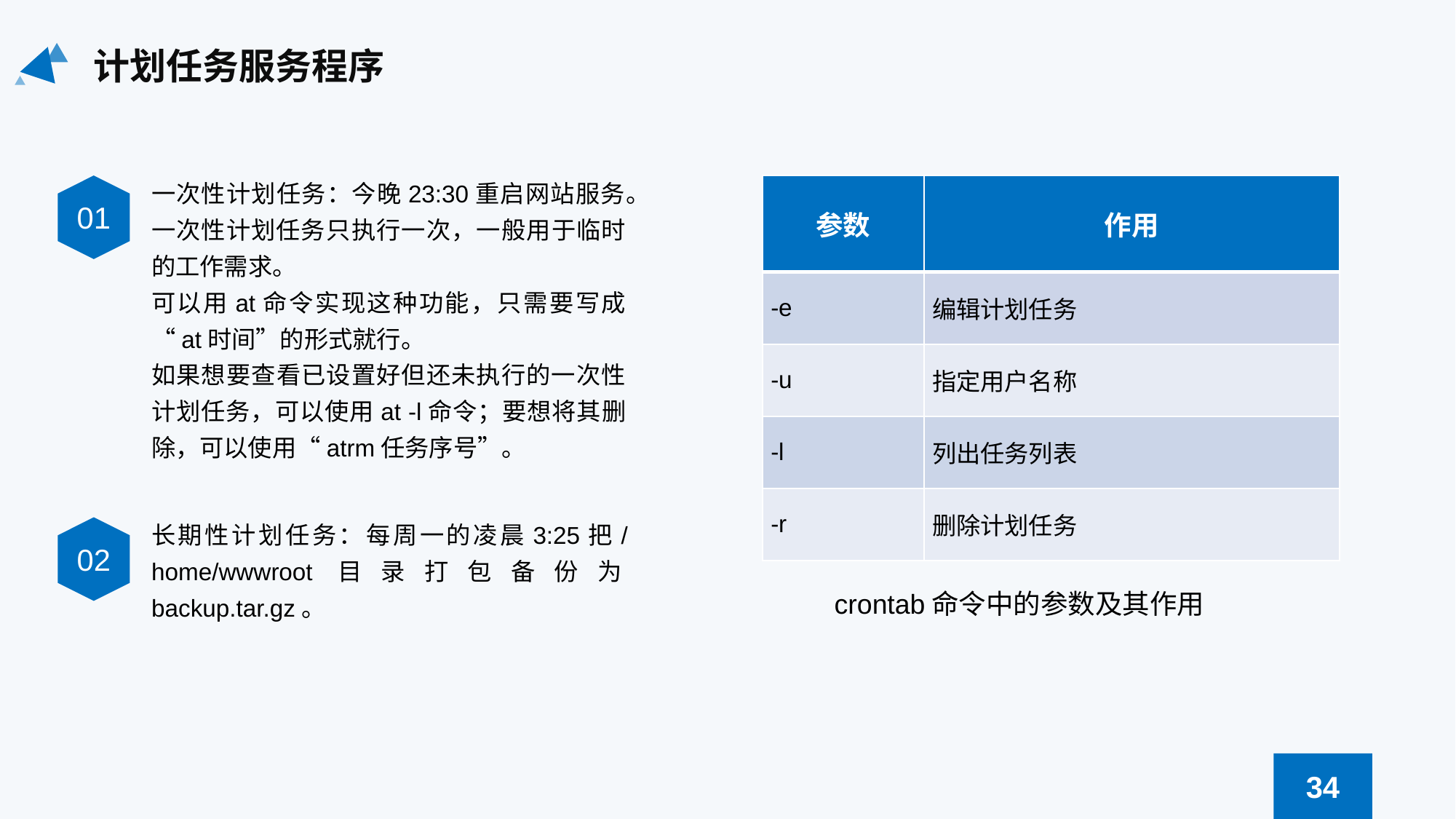

计划任务服务程序

一次性计划任务：今晚23:30重启网站服务。
一次性计划任务只执行一次，一般用于临时的工作需求。
可以用at命令实现这种功能，只需要写成“at时间”的形式就行。
如果想要查看已设置好但还未执行的一次性计划任务，可以使用at -l命令；要想将其删除，可以使用“atrm任务序号”。

01
| 参数 | 作用 |
| --- | --- |
| -e | 编辑计划任务 |
| -u | 指定用户名称 |
| -l | 列出任务列表 |
| -r | 删除计划任务 |
长期性计划任务：每周一的凌晨3:25把/home/wwwroot目录打包备份为backup.tar.gz。

02
crontab命令中的参数及其作用

34